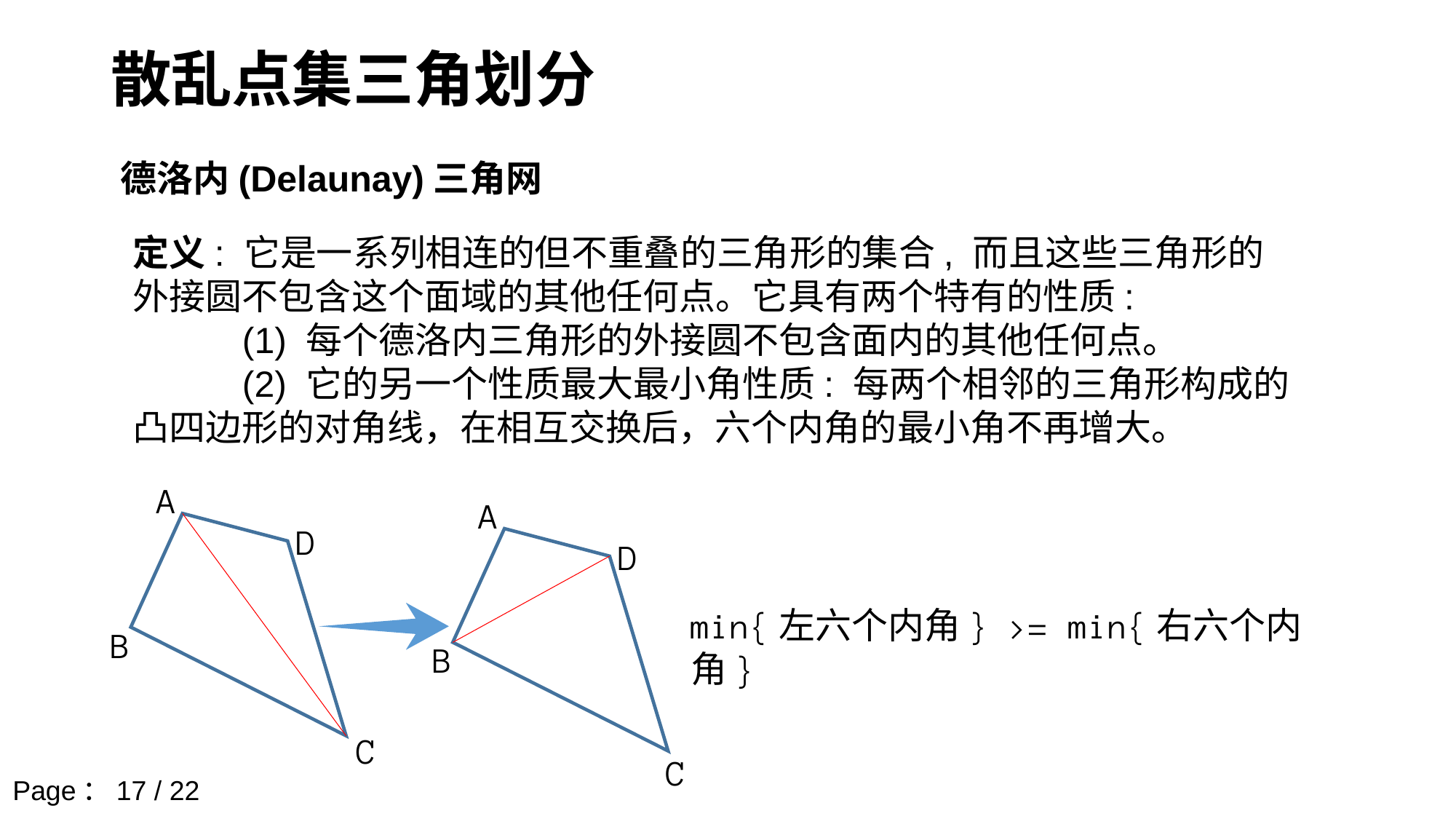

# 散乱点集三角划分
德洛内(Delaunay)三角网
定义: 它是一系列相连的但不重叠的三角形的集合, 而且这些三角形的外接圆不包含这个面域的其他任何点。它具有两个特有的性质:
	(1) 每个德洛内三角形的外接圆不包含面内的其他任何点。
	(2) 它的另一个性质最大最小角性质: 每两个相邻的三角形构成的凸四边形的对角线，在相互交换后，六个内角的最小角不再增大。
A
D

B
C
A
D

B
C
min{左六个内角} >= min{右六个内角}
Page：17 / 22